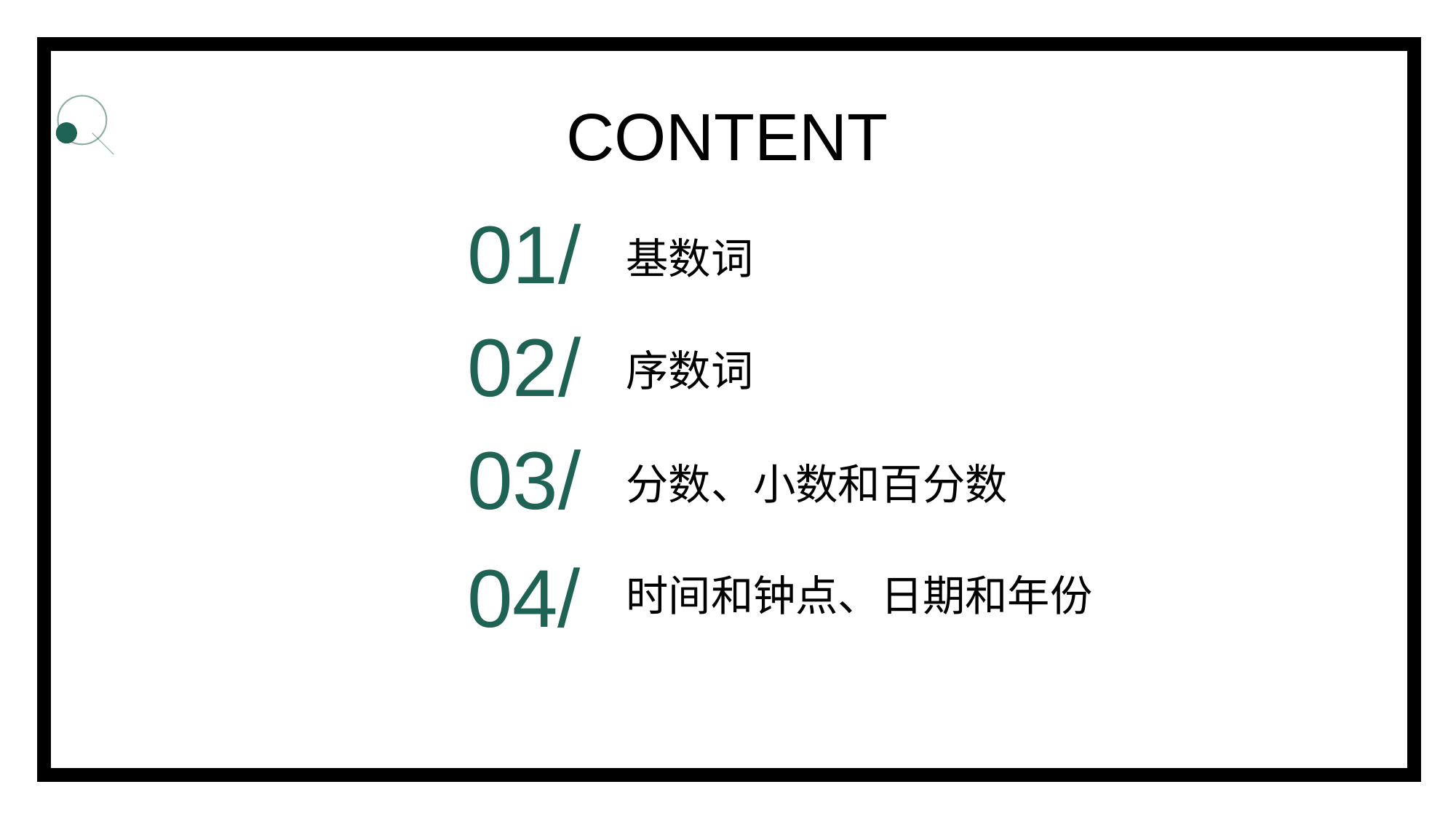

CONTENT
01/
基数词
02/
序数词
03/
分数、小数和百分数
04/
时间和钟点、日期和年份